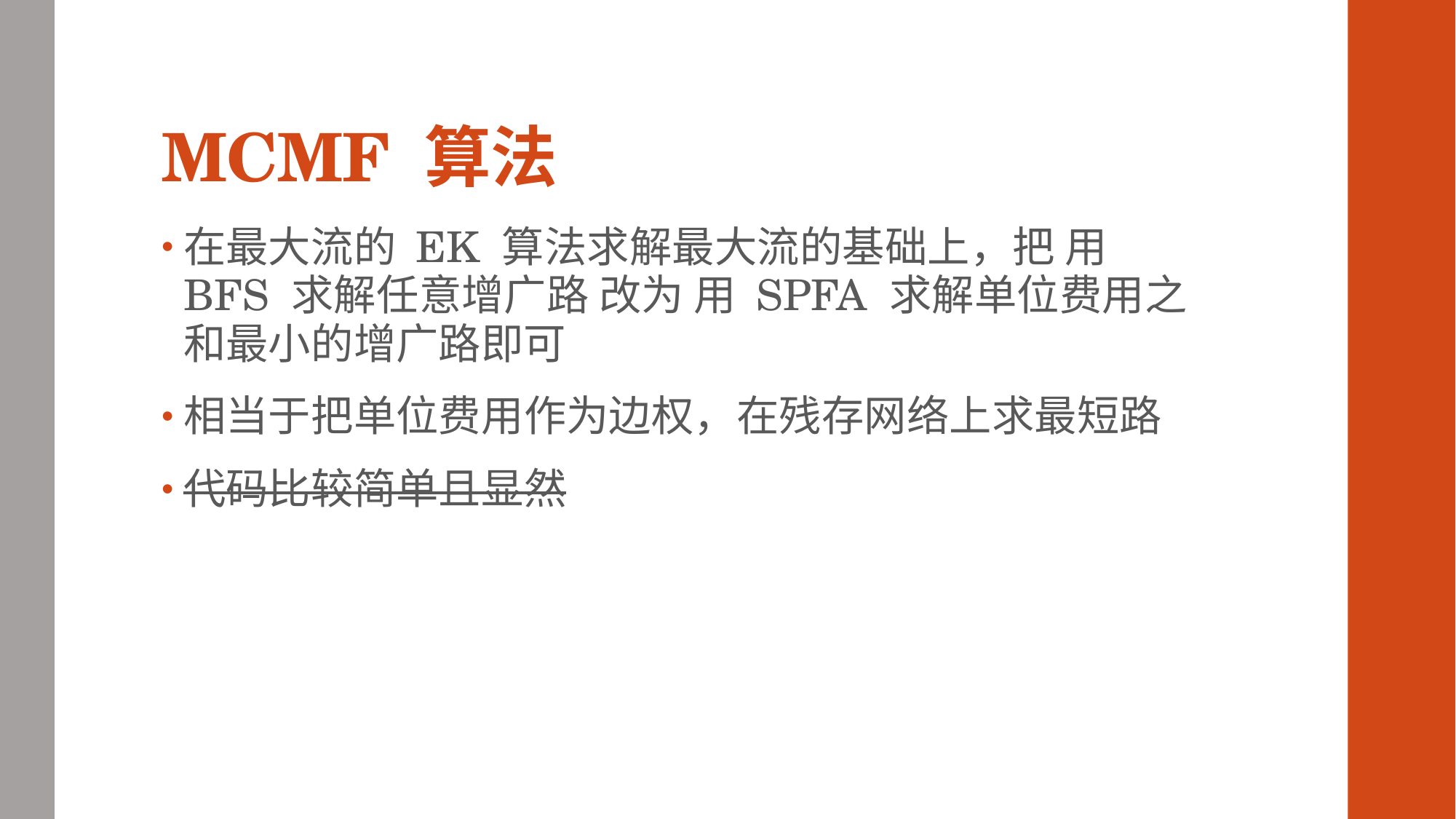

# MCMF 算法
在最大流的 EK 算法求解最大流的基础上，把 用 BFS 求解任意增广路 改为 用 SPFA 求解单位费用之和最小的增广路即可
相当于把单位费用作为边权，在残存网络上求最短路
代码比较简单且显然